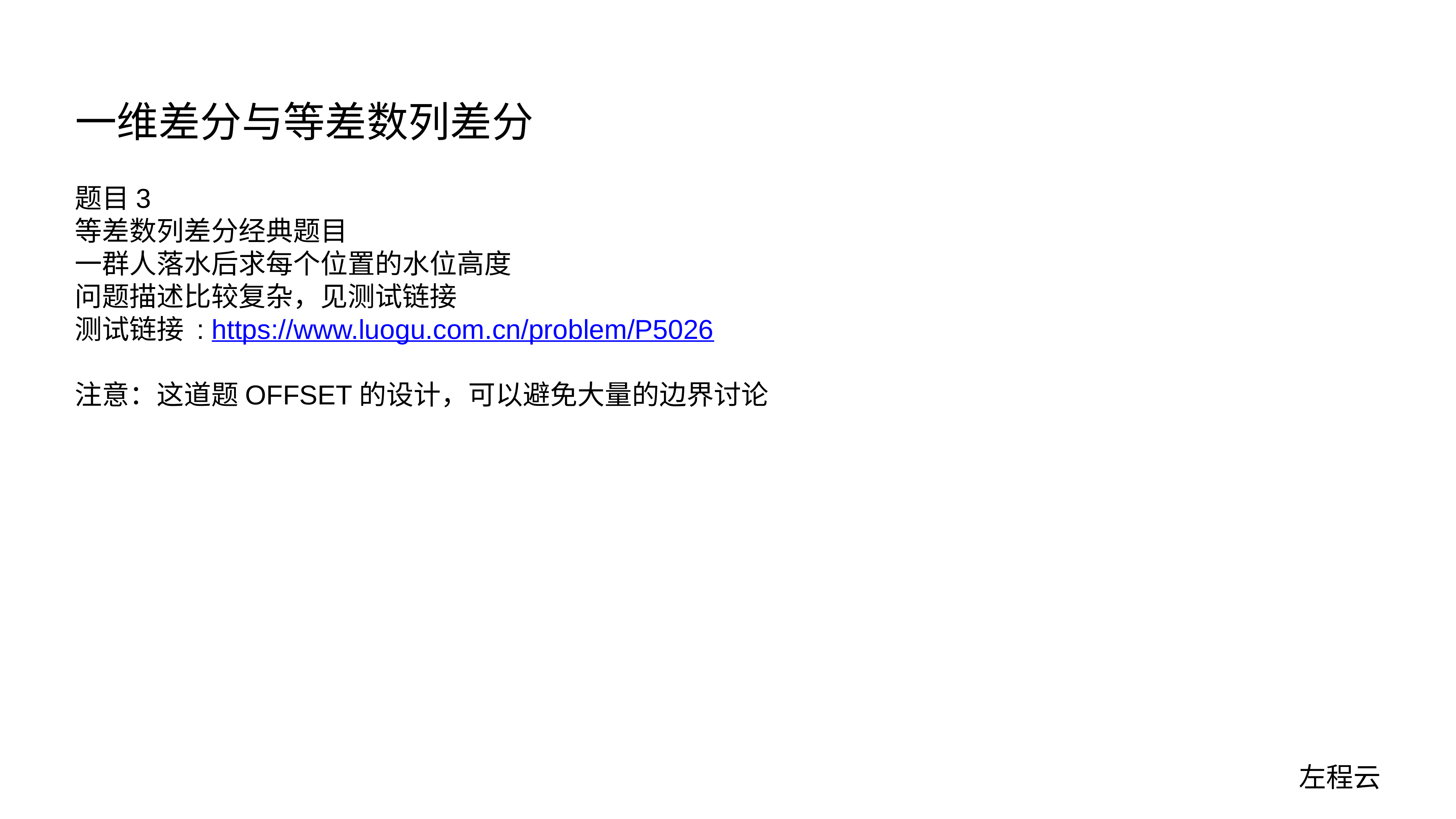

# 一维差分与等差数列差分
题目3
等差数列差分经典题目
一群人落水后求每个位置的水位高度
问题描述比较复杂，见测试链接
测试链接 : https://www.luogu.com.cn/problem/P5026

注意：这道题OFFSET的设计，可以避免大量的边界讨论
左程云